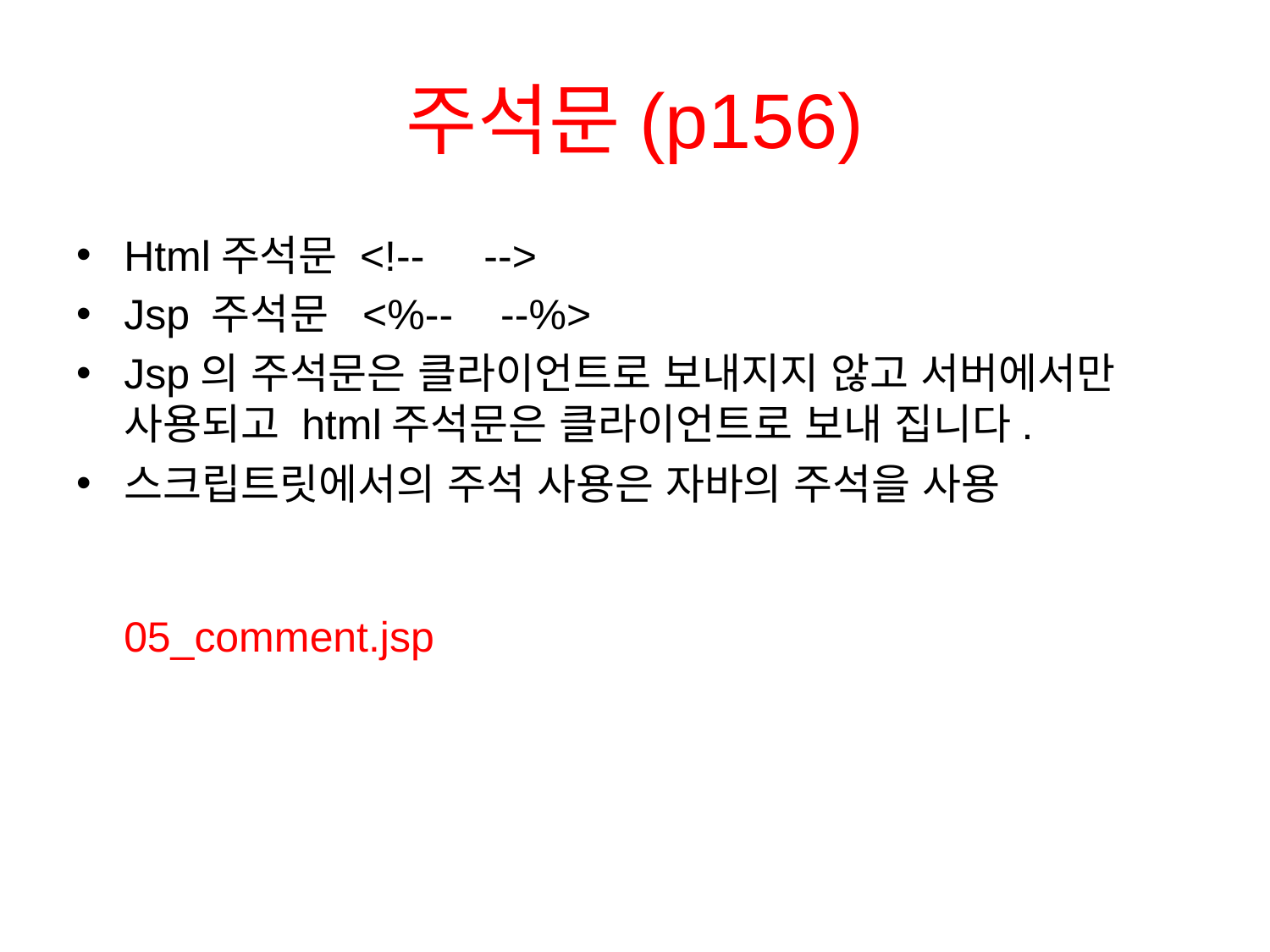

# 주석문(p156)
Html주석문 <!--     -->
Jsp 주석문  <%--    --%>
Jsp의 주석문은 클라이언트로 보내지지 않고 서버에서만
사용되고 html주석문은 클라이언트로 보내 집니다.
스크립트릿에서의 주석 사용은 자바의 주석을 사용
05_comment.jsp